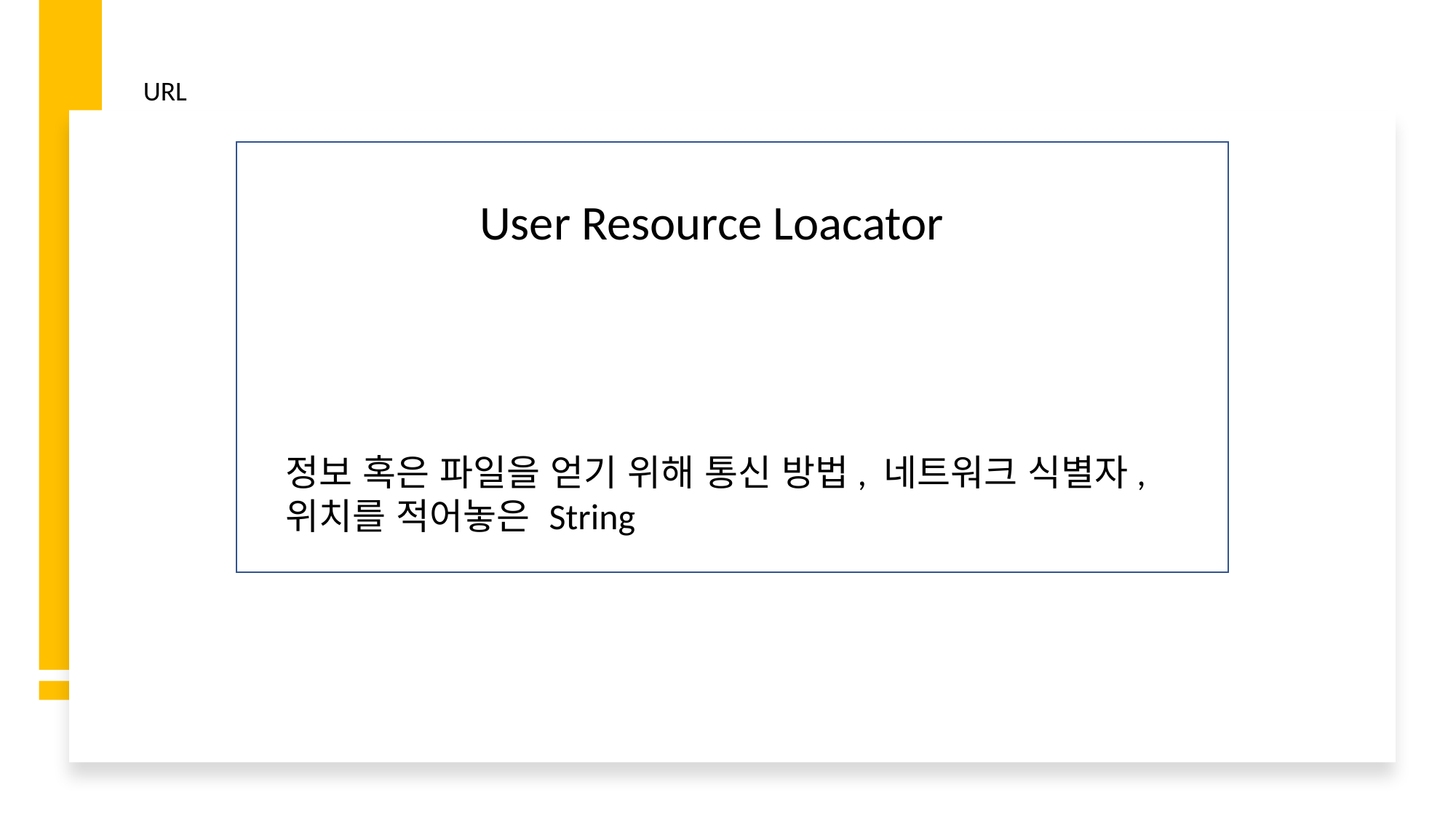

URL

User Resource Loacator

정보 혹은 파일을 얻기 위해 통신 방법, 네트워크 식별자, 위치를 적어놓은 String